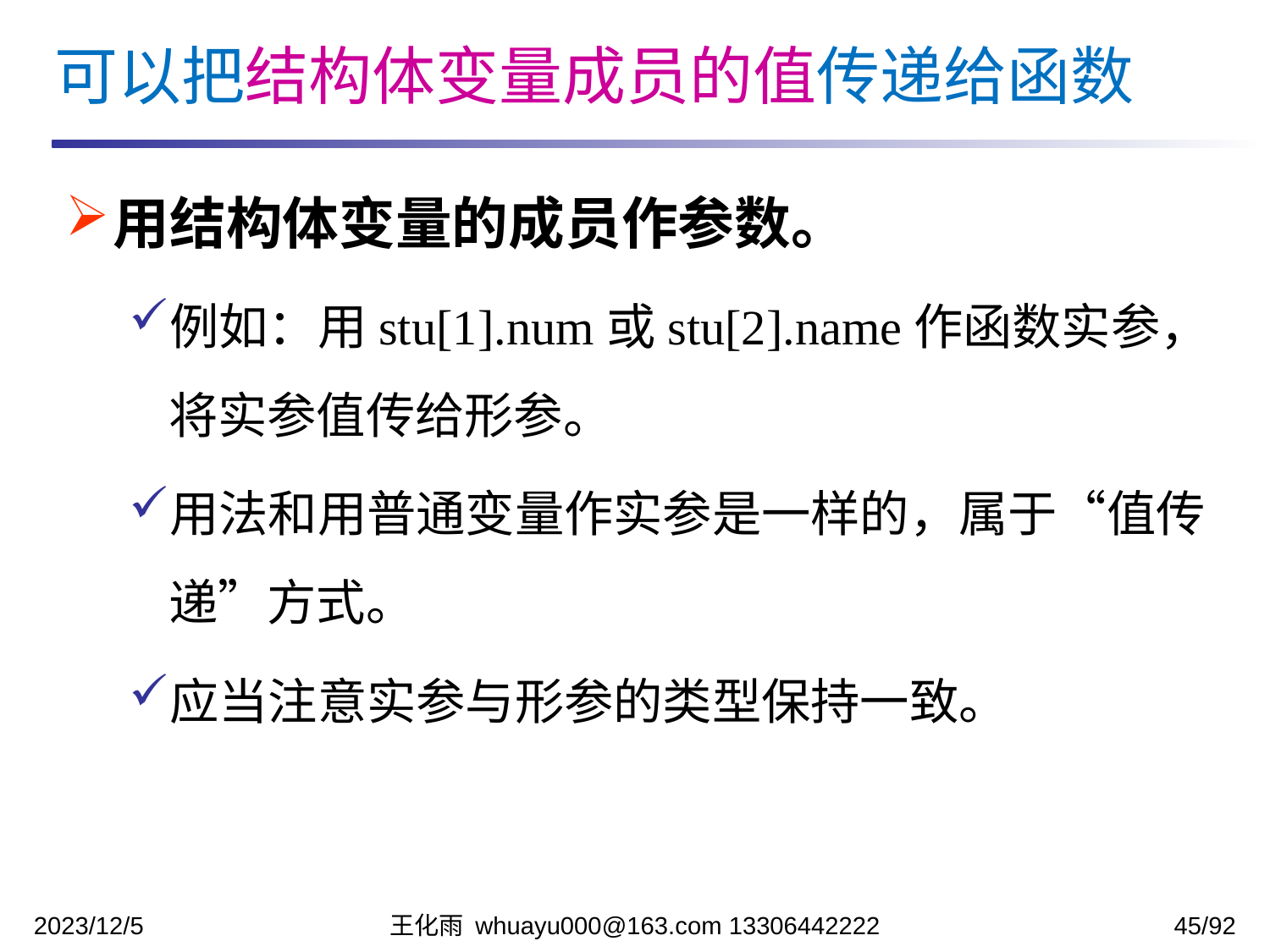

可以把结构体变量成员的值传递给函数
用结构体变量的成员作参数。
例如：用stu[1].num或stu[2].name作函数实参，将实参值传给形参。
用法和用普通变量作实参是一样的，属于“值传递”方式。
应当注意实参与形参的类型保持一致。
2023/12/5
王化雨 whuayu000@163.com 13306442222
45/92